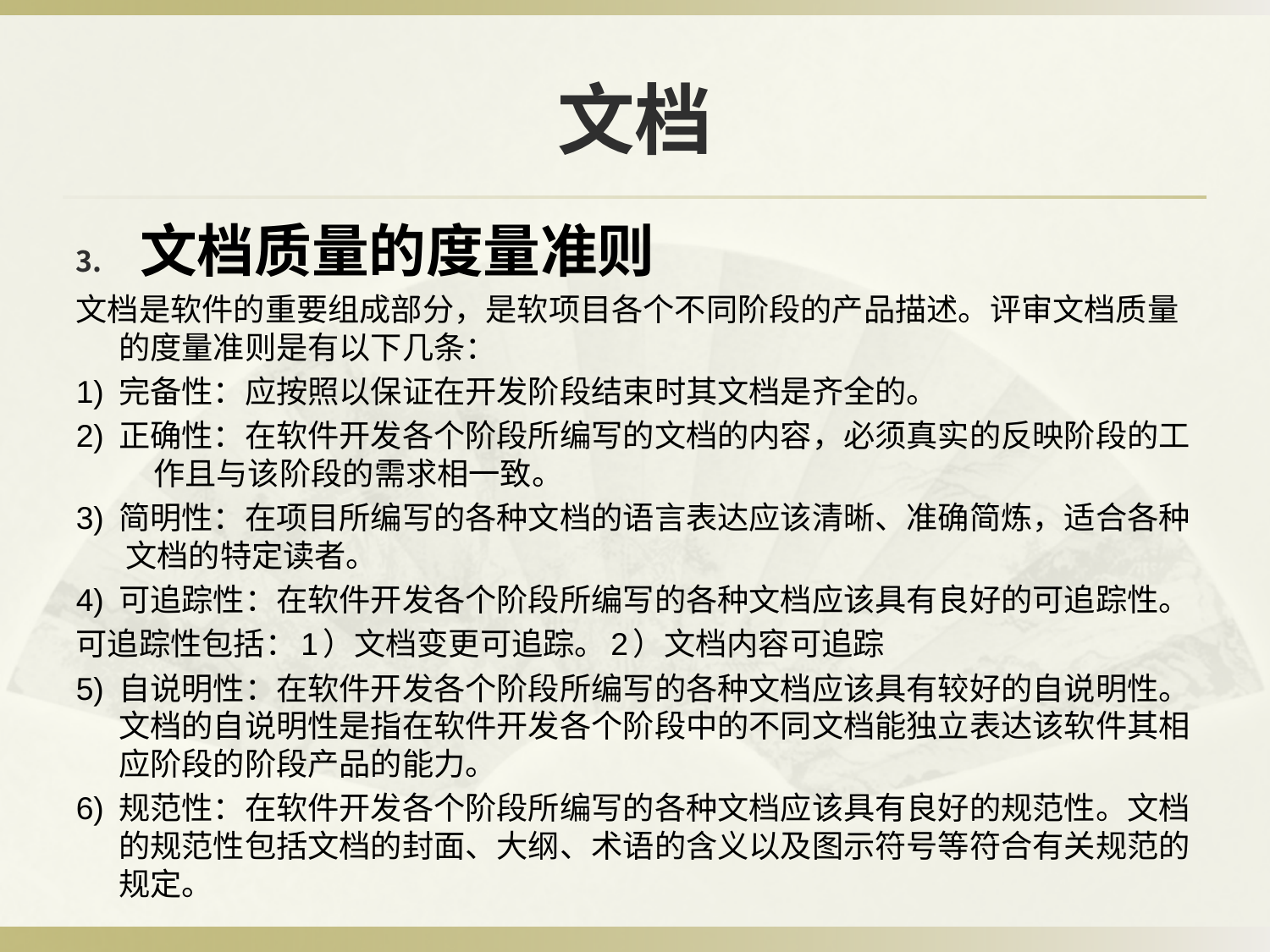

# 文档
文档质量的度量准则
文档是软件的重要组成部分，是软项目各个不同阶段的产品描述。评审文档质量的度量准则是有以下几条：
1)	完备性：应按照以保证在开发阶段结束时其文档是齐全的。
2)	正确性：在软件开发各个阶段所编写的文档的内容，必须真实的反映阶段的工      作且与该阶段的需求相一致。
3)	简明性：在项目所编写的各种文档的语言表达应该清晰、准确简炼，适合各种  文档的特定读者。
4)	可追踪性：在软件开发各个阶段所编写的各种文档应该具有良好的可追踪性。
可追踪性包括：1）文档变更可追踪。2）文档内容可追踪
5)	自说明性：在软件开发各个阶段所编写的各种文档应该具有较好的自说明性。 文档的自说明性是指在软件开发各个阶段中的不同文档能独立表达该软件其相应阶段的阶段产品的能力。
6)	规范性：在软件开发各个阶段所编写的各种文档应该具有良好的规范性。文档的规范性包括文档的封面、大纲、术语的含义以及图示符号等符合有关规范的规定。